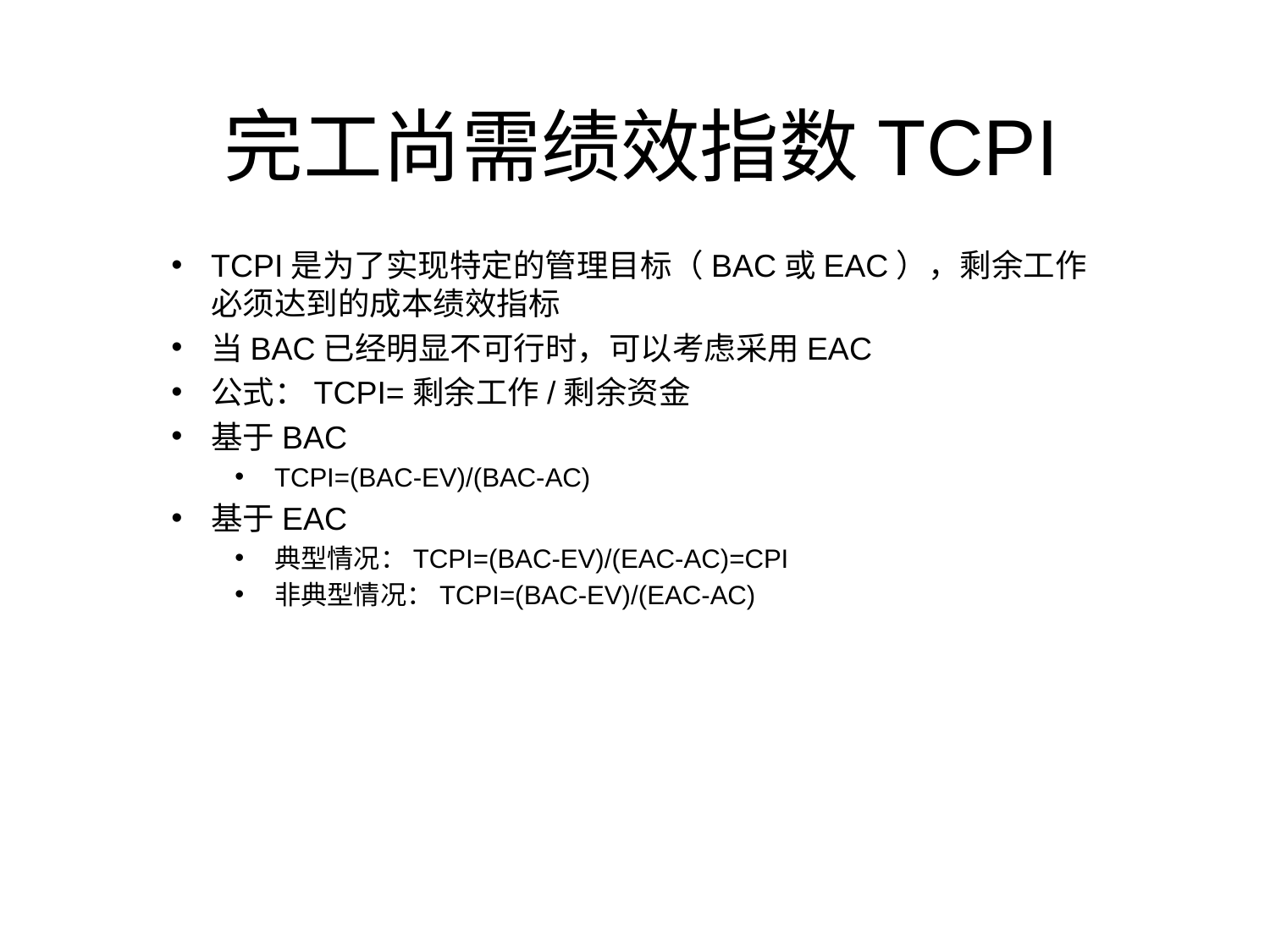

# 完工尚需绩效指数TCPI
TCPI是为了实现特定的管理目标（BAC或EAC），剩余工作必须达到的成本绩效指标
当BAC已经明显不可行时，可以考虑采用EAC
公式：TCPI=剩余工作/剩余资金
基于BAC
TCPI=(BAC-EV)/(BAC-AC)
基于EAC
典型情况：TCPI=(BAC-EV)/(EAC-AC)=CPI
非典型情况：TCPI=(BAC-EV)/(EAC-AC)